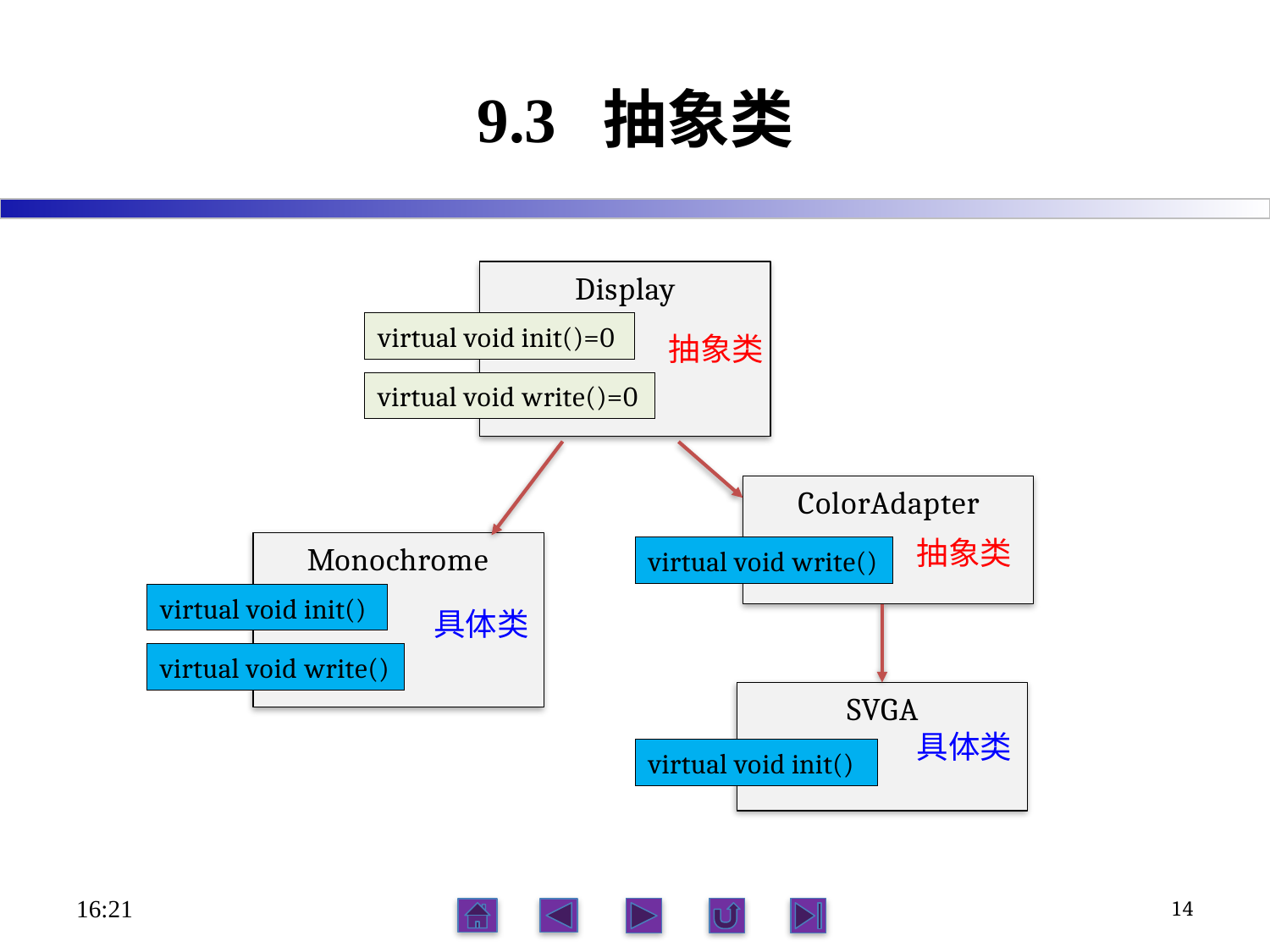

# 9.3  抽象类
Display
virtual void init()=0
抽象类
virtual void write()=0
ColorAdapter
抽象类
Monochrome
virtual void write()
virtual void init()
具体类
virtual void write()
SVGA
具体类
virtual void init()
16:21
14